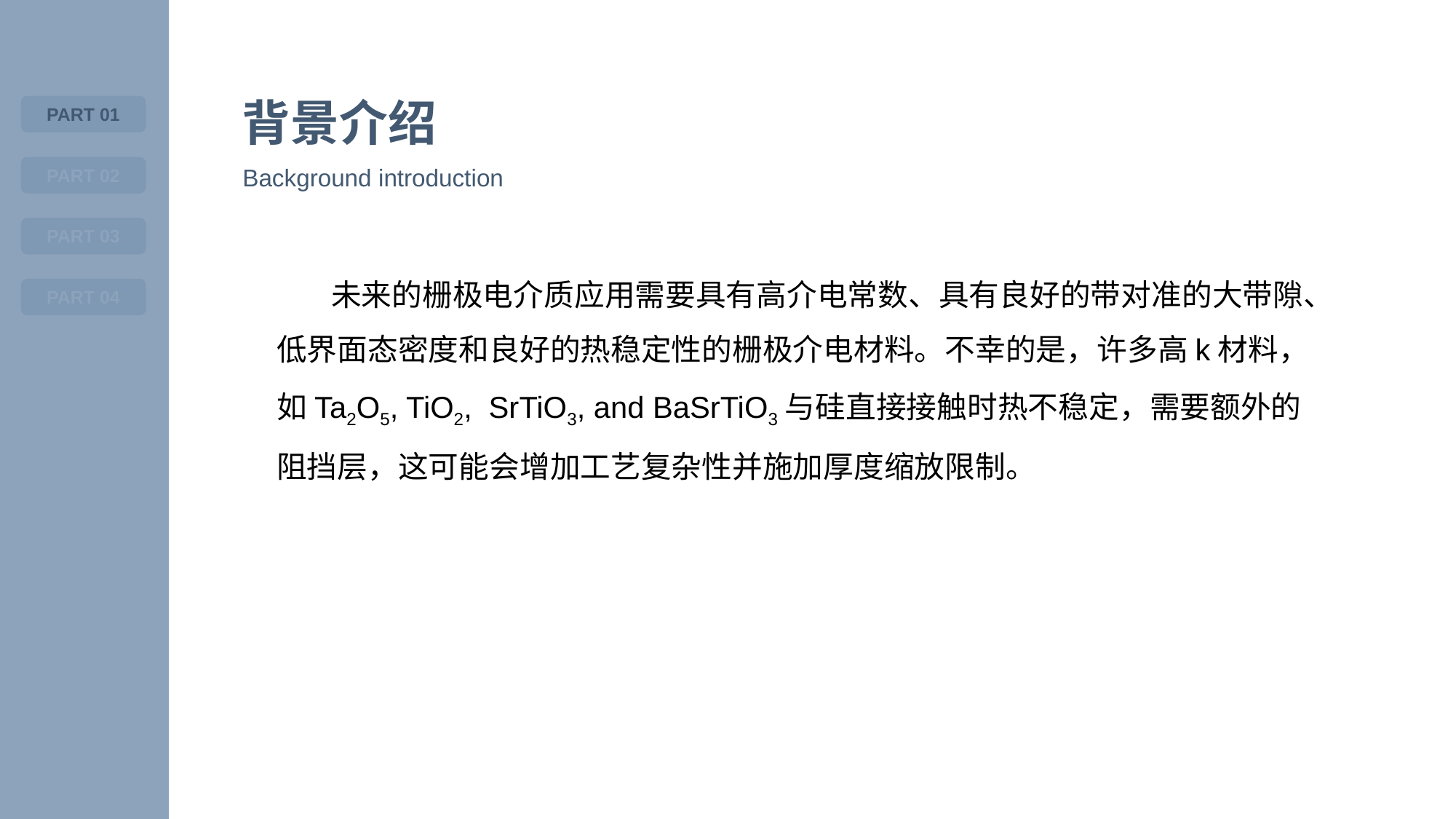

背景介绍

PART 01

Background introduction
PART 02

PART 03
未来的栅极电介质应用需要具有高介电常数、具有良好的带对准的大带隙、低界面态密度和良好的热稳定性的栅极介电材料。不幸的是，许多高k材料，如Ta2O5, TiO2,  SrTiO3, and BaSrTiO3与硅直接接触时热不稳定，需要额外的阻挡层，这可能会增加工艺复杂性并施加厚度缩放限制。

PART 04